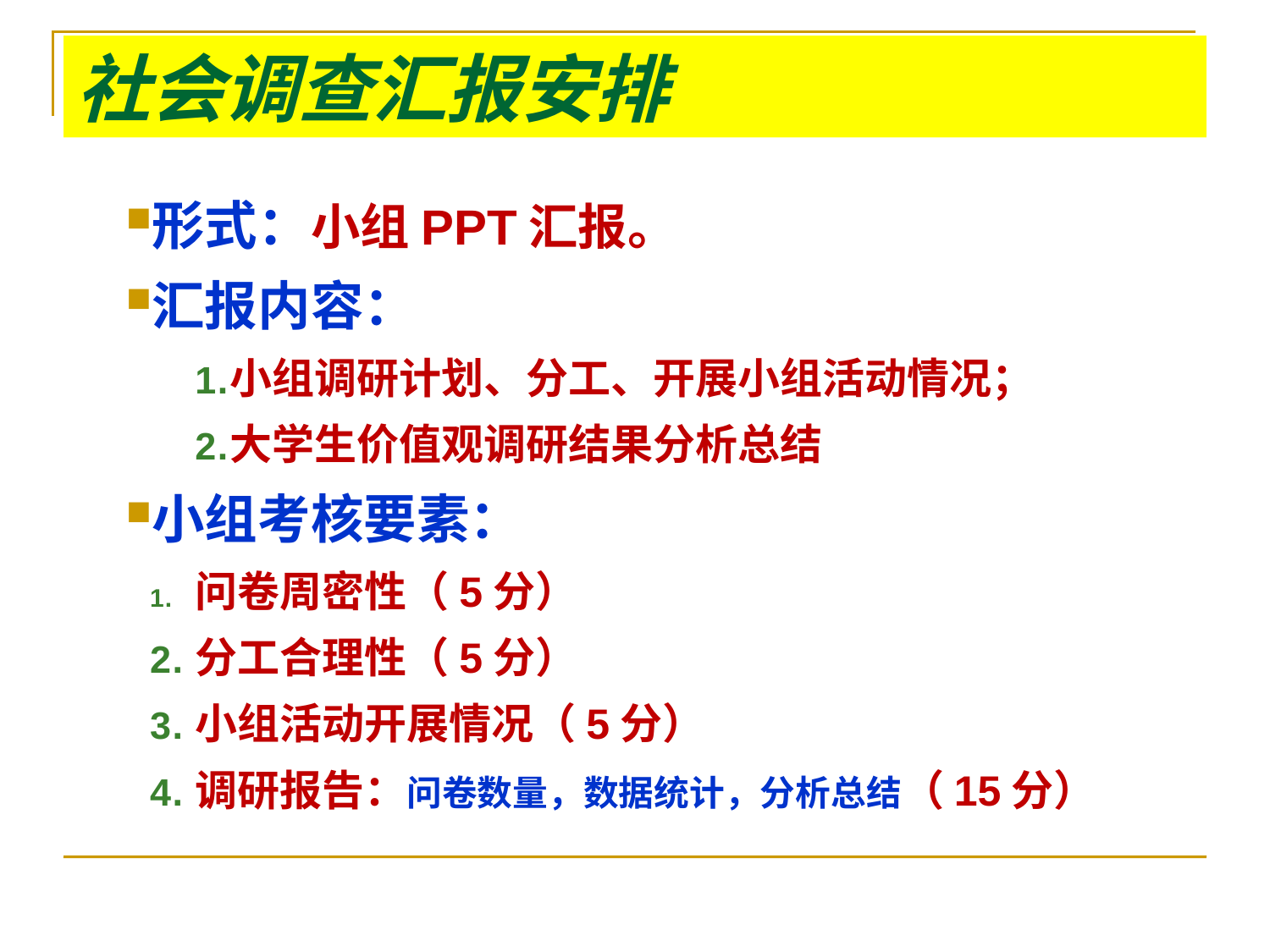

# 社会调查汇报安排
形式：小组PPT汇报。
汇报内容：
小组调研计划、分工、开展小组活动情况；
大学生价值观调研结果分析总结
小组考核要素：
问卷周密性（5分）
分工合理性（5分）
小组活动开展情况（5分）
调研报告：问卷数量，数据统计，分析总结（15分）

67